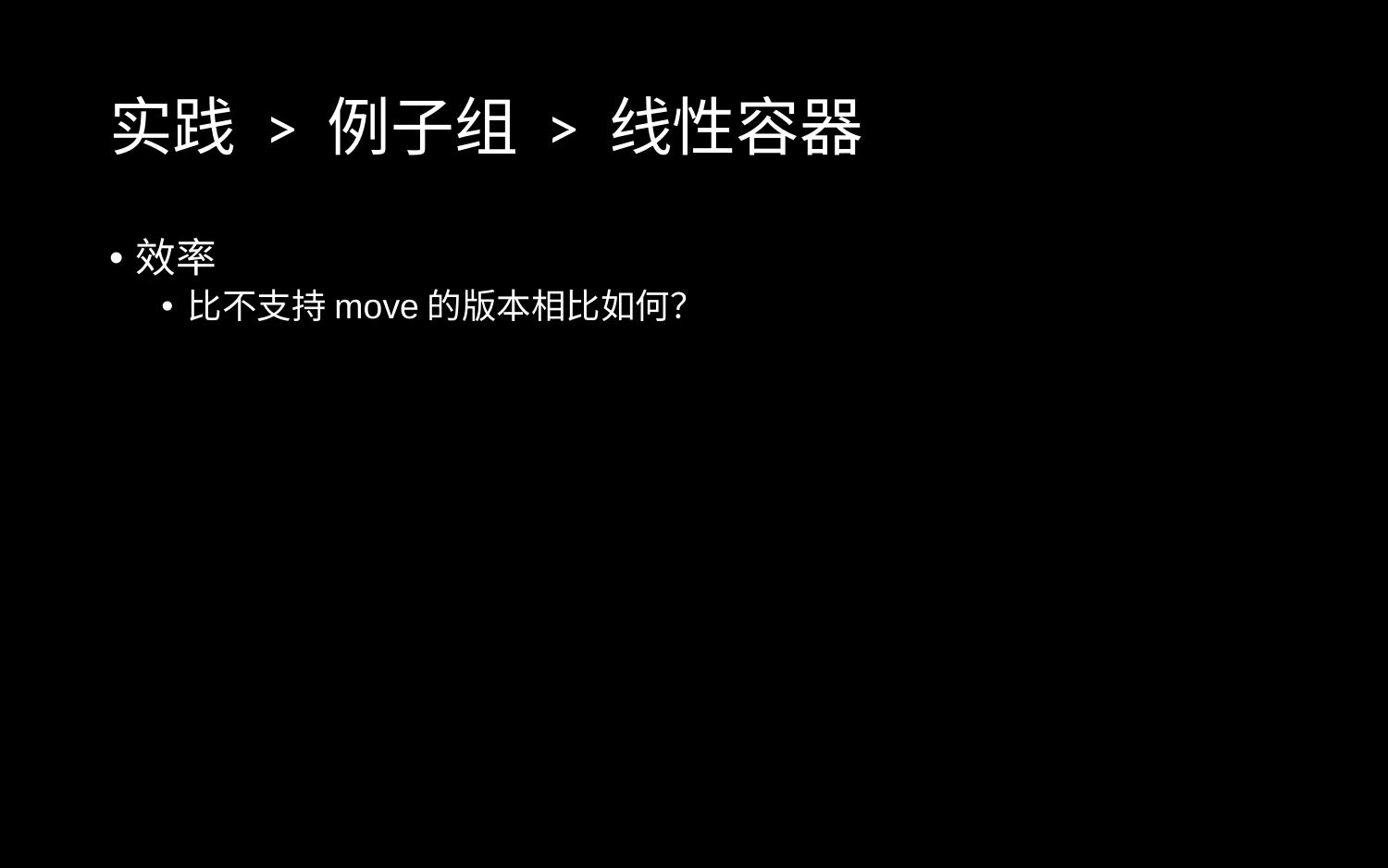

# 实践 > 例子组 > 线性容器
效率
比不支持move的版本相比如何？